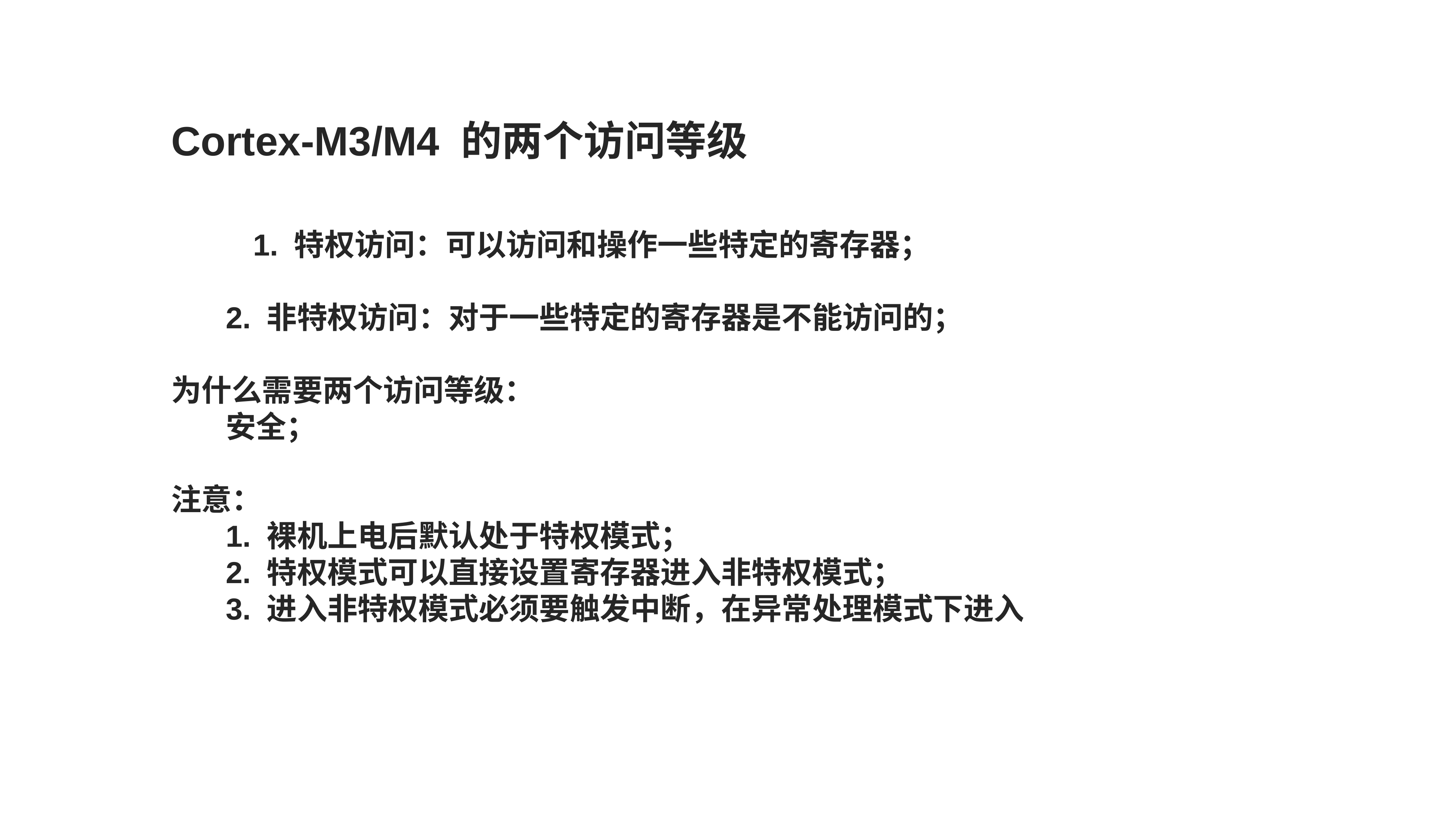

Cortex-M3/M4 的两个访问等级
	1. 特权访问：可以访问和操作一些特定的寄存器；

	2. 非特权访问：对于一些特定的寄存器是不能访问的；

为什么需要两个访问等级：
	安全；

注意：
	1. 裸机上电后默认处于特权模式；
	2. 特权模式可以直接设置寄存器进入非特权模式；
	3. 进入非特权模式必须要触发中断，在异常处理模式下进入